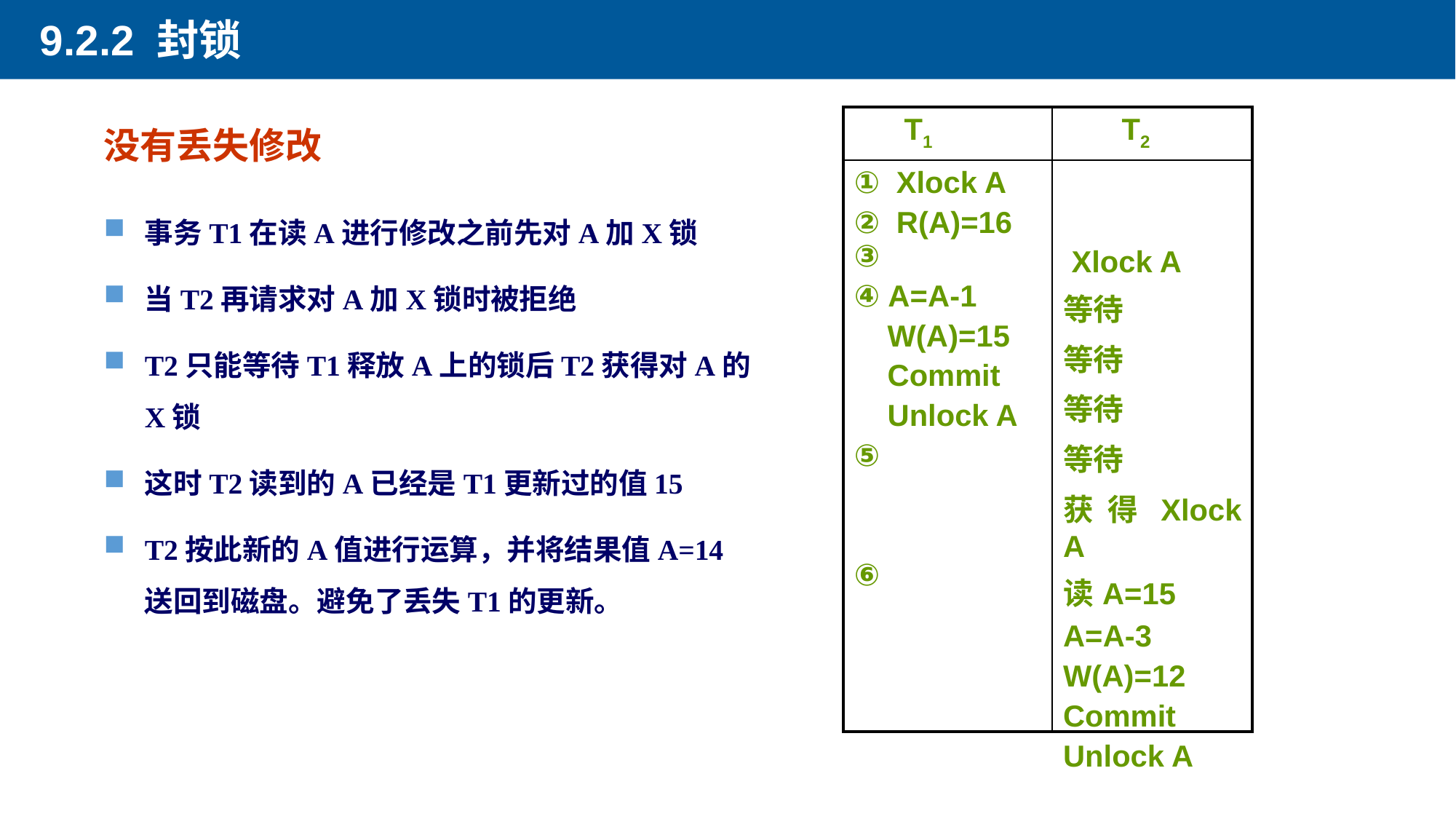

9.2.2 封锁
| T1 | T2 |
| --- | --- |
| ①  Xlock A ②  R(A)=16 ③   ④ A=A-1 W(A)=15 Commit Unlock A ⑤     ⑥ | Xlock A 等待 等待 等待 等待 获得Xlock A 读A=15 A=A-3 W(A)=12 Commit Unlock A |
没有丢失修改
事务T1在读A进行修改之前先对A加X锁
当T2再请求对A加X锁时被拒绝
T2只能等待T1释放A上的锁后T2获得对A的X锁
这时T2读到的A已经是T1更新过的值15
T2按此新的A值进行运算，并将结果值A=14送回到磁盘。避免了丢失T1的更新。